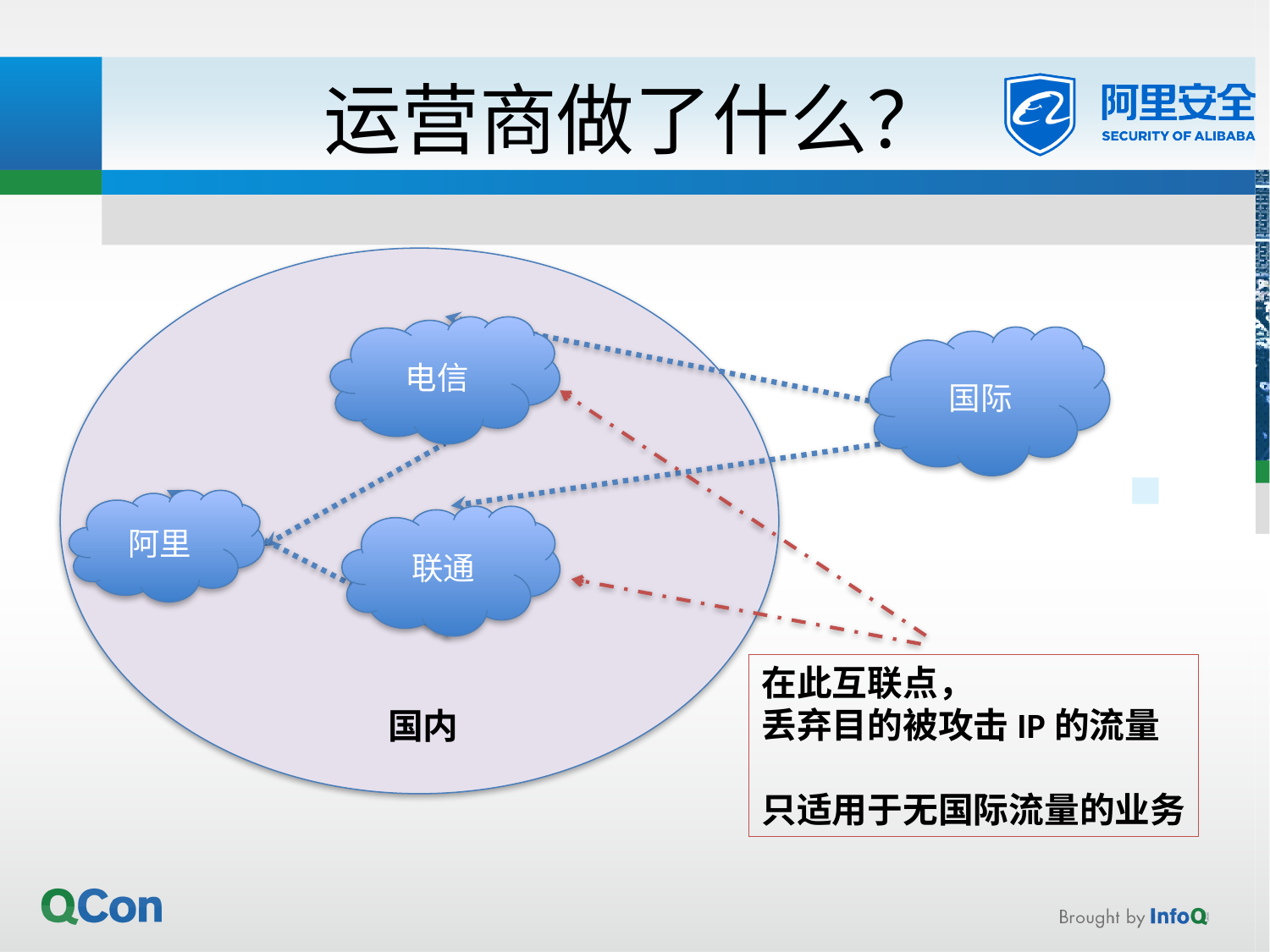

# 运营商做了什么？

电信
国际
在此互联点，
丢弃目的被攻击IP的流量

只适用于无国际流量的业务
阿里
联通
国内